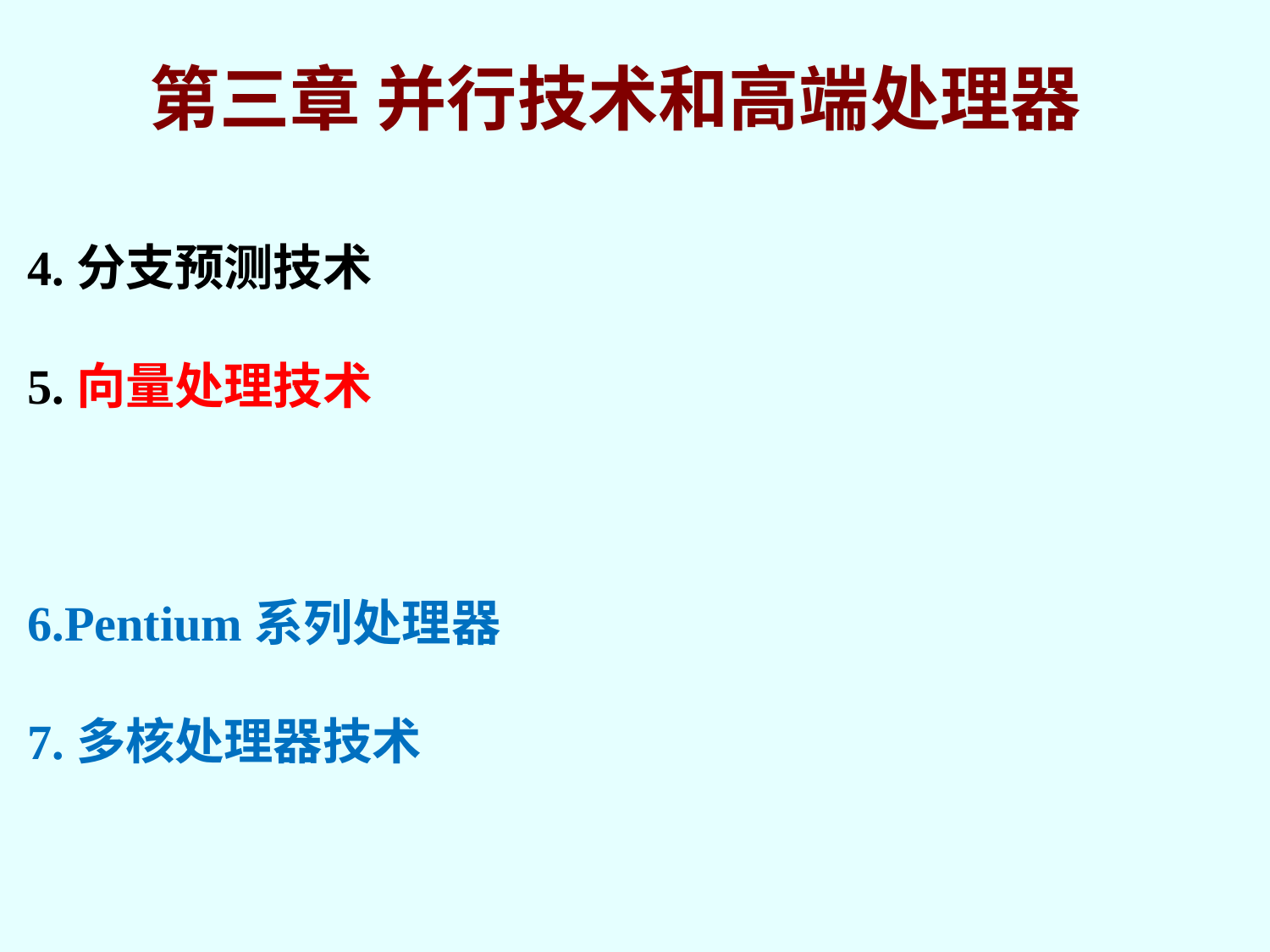

第三章 并行技术和高端处理器
4.分支预测技术
5.向量处理技术

6.Pentium系列处理器
7.多核处理器技术